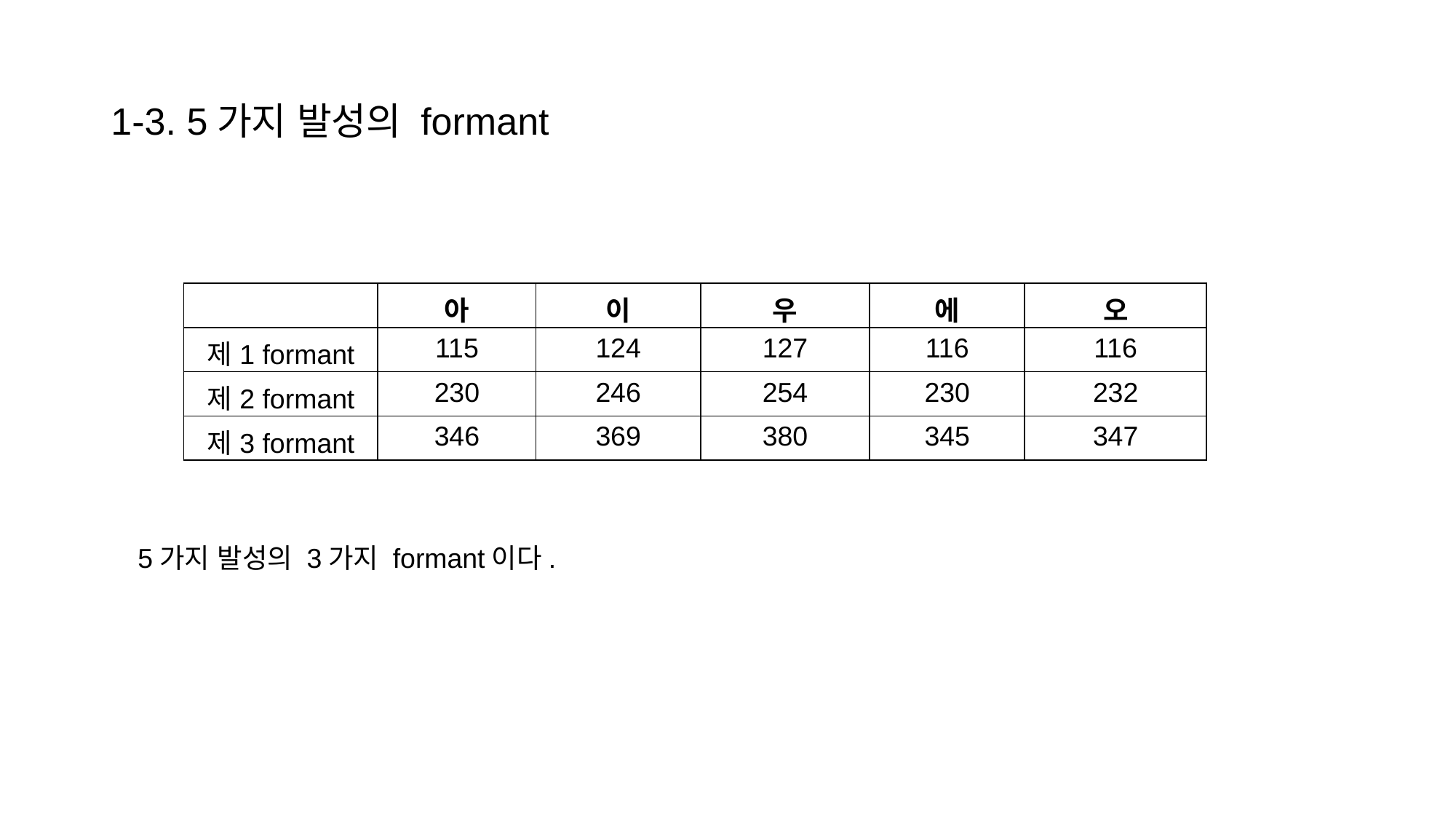

# 1-3. 5가지 발성의 formant
|  | 아 | 이 | 우 | 에 | 오 |
| --- | --- | --- | --- | --- | --- |
| 제1 formant | 115 | 124 | 127 | 116 | 116 |
| 제2 formant | 230 | 246 | 254 | 230 | 232 |
| 제3 formant | 346 | 369 | 380 | 345 | 347 |
5가지 발성의 3가지 formant이다.